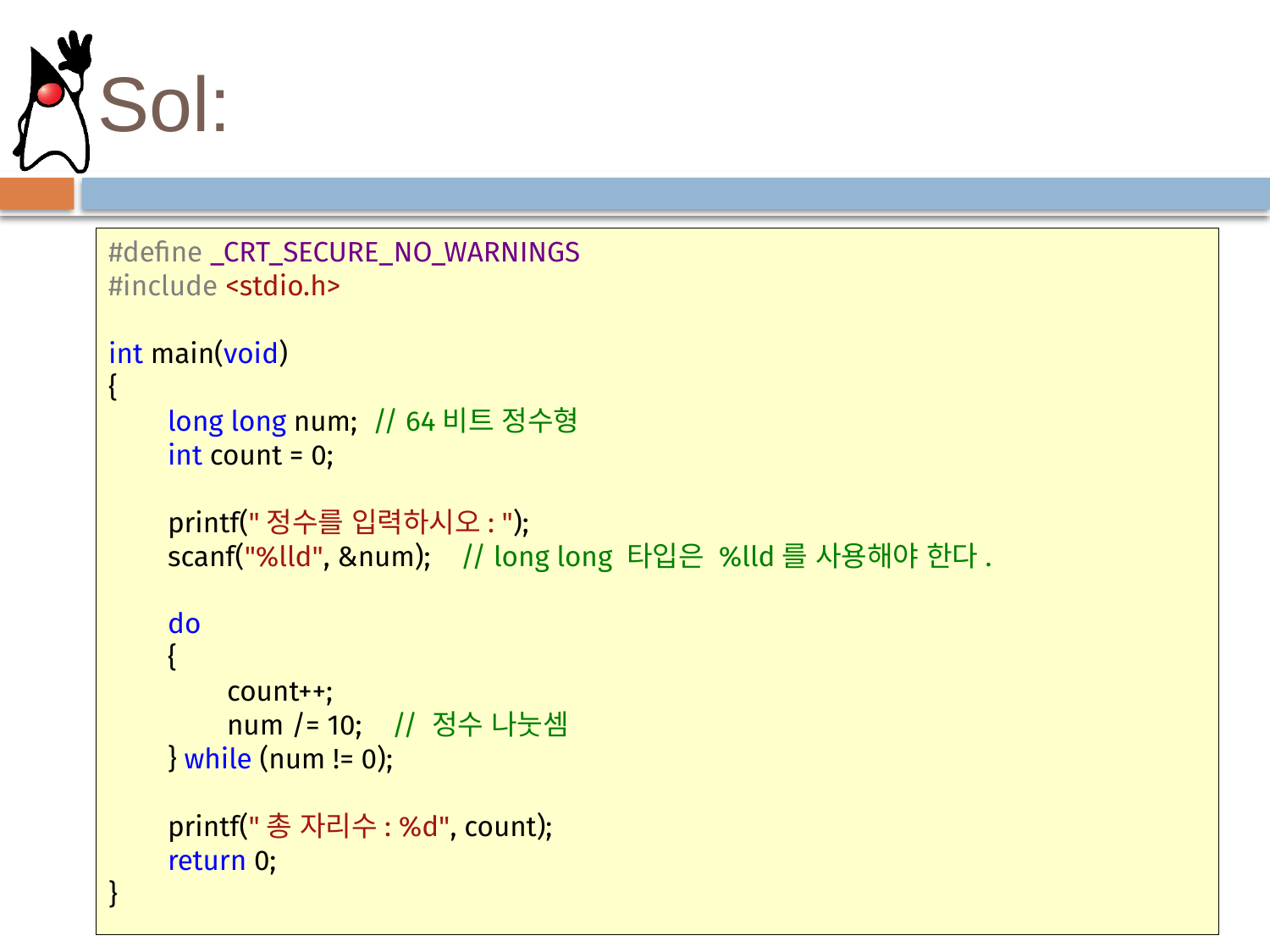

# Sol:
#define _CRT_SECURE_NO_WARNINGS
#include <stdio.h>

int main(void)
{
        long long num;  // 64비트 정수형
        int count = 0;

        printf("정수를 입력하시오: ");
        scanf("%lld", &num);    // long long 타입은 %lld를 사용해야 한다.

        do
        {
                count++;
                num /= 10;    // 정수 나눗셈
        } while (num != 0);

        printf("총 자리수: %d", count);
        return 0;
}